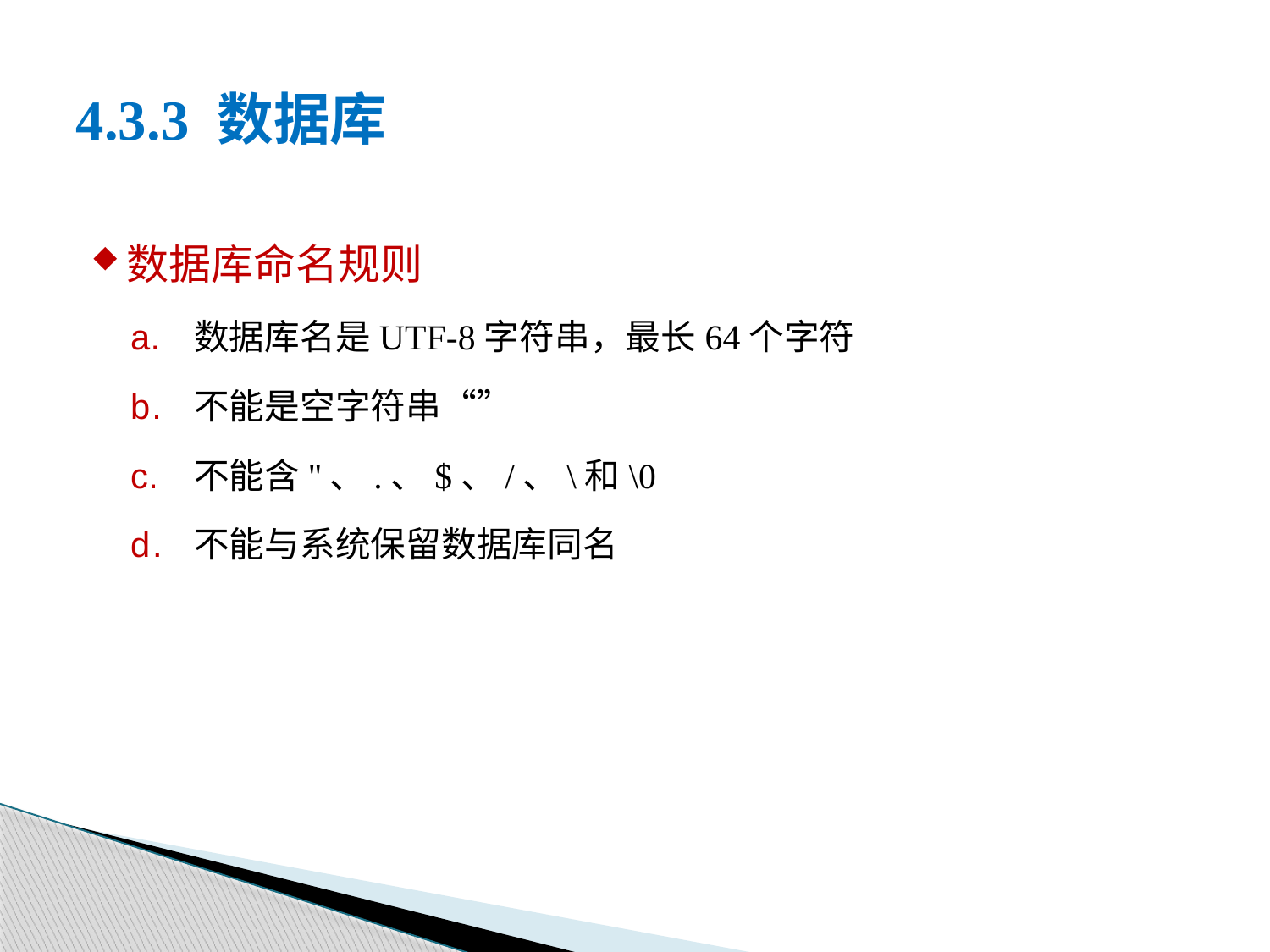

# 4.3.3 数据库
数据库命名规则
数据库名是UTF-8字符串，最长64个字符
不能是空字符串“”
不能含''、.、$、/、\和\0
不能与系统保留数据库同名